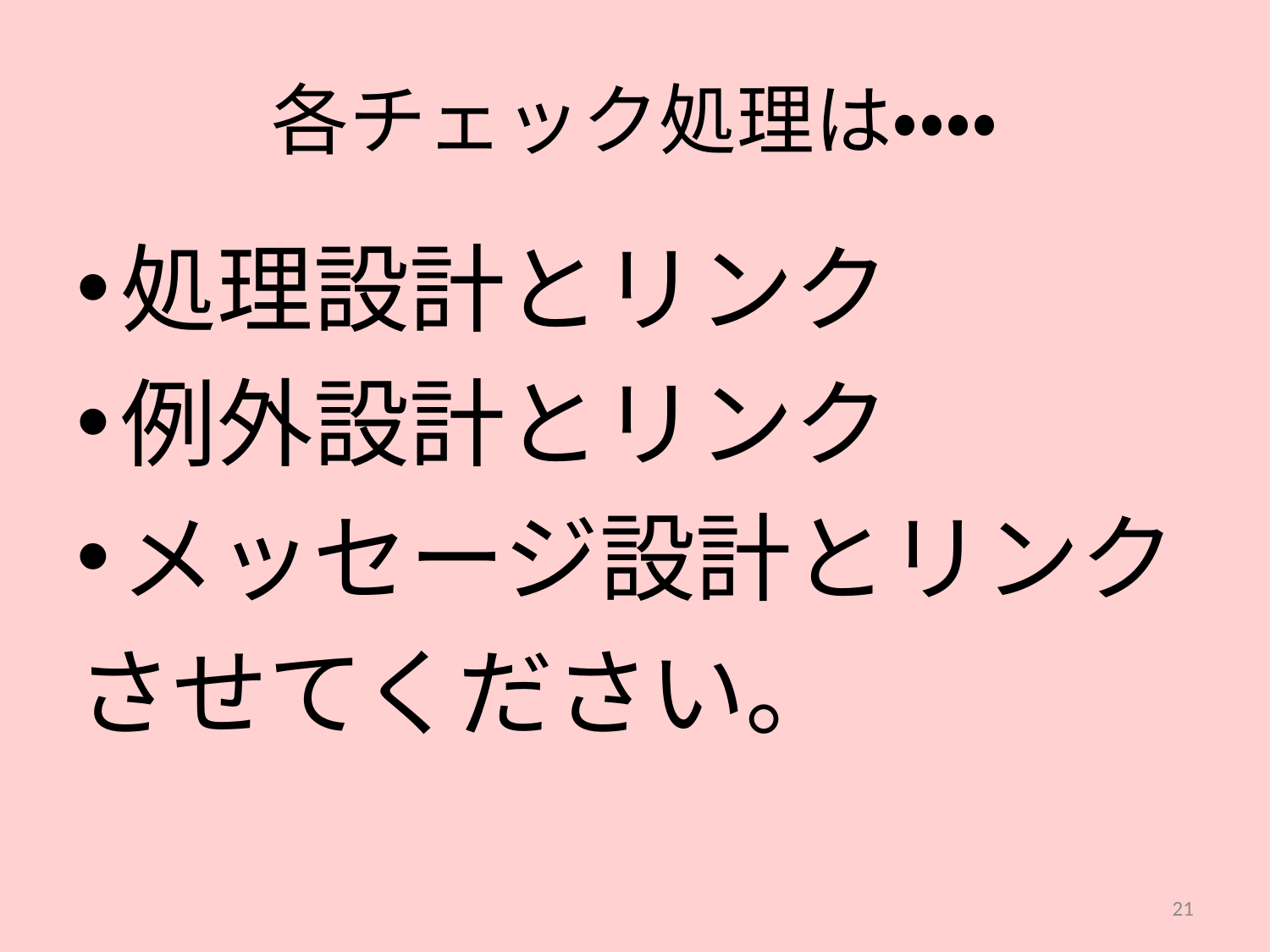

# 各チェック処理は・・・・
処理設計とリンク
例外設計とリンク
メッセージ設計とリンク
させてください。
21